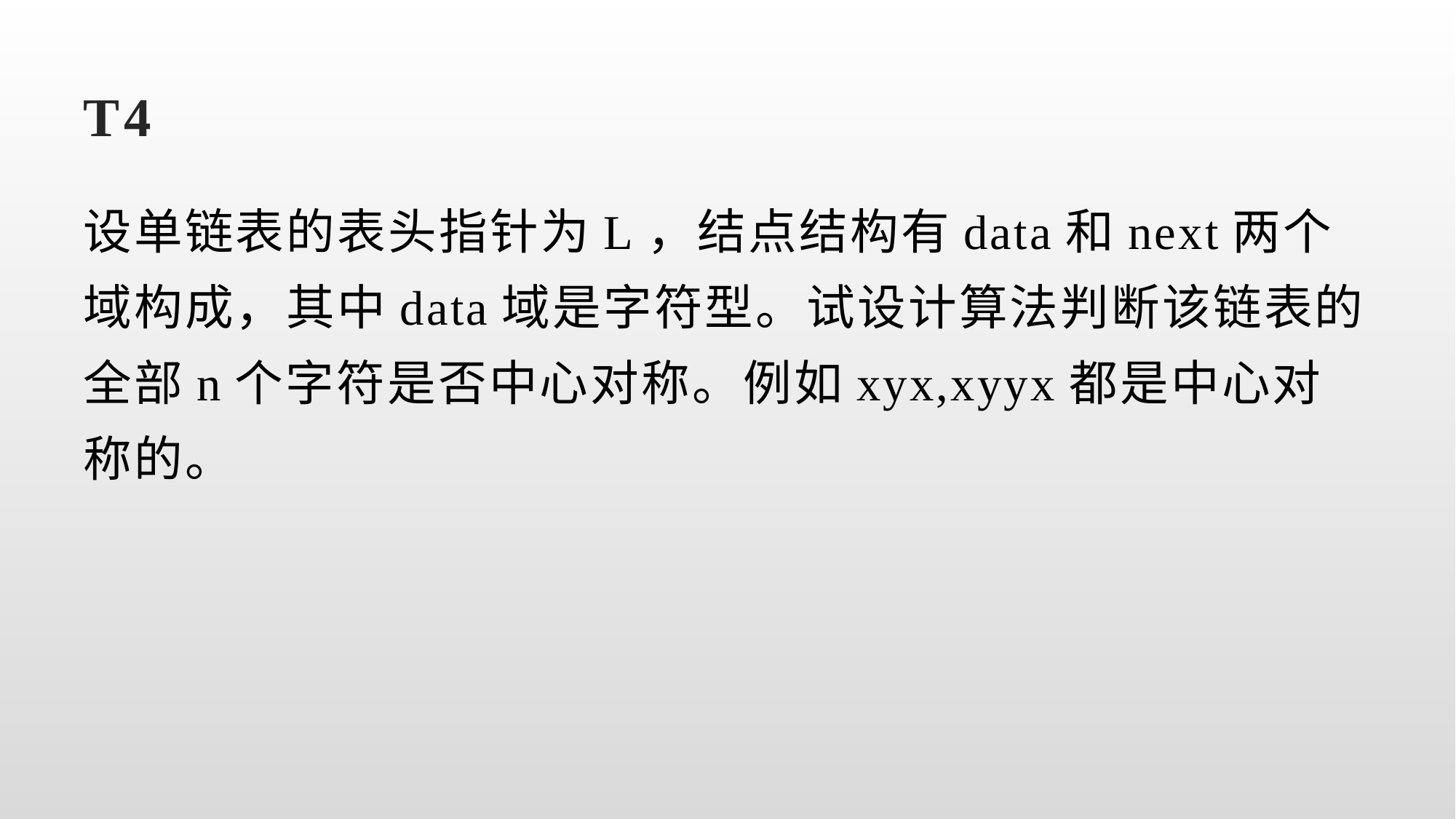

# T4
设单链表的表头指针为L，结点结构有data和next两个域构成，其中data域是字符型。试设计算法判断该链表的全部n个字符是否中心对称。例如xyx,xyyx都是中心对称的。